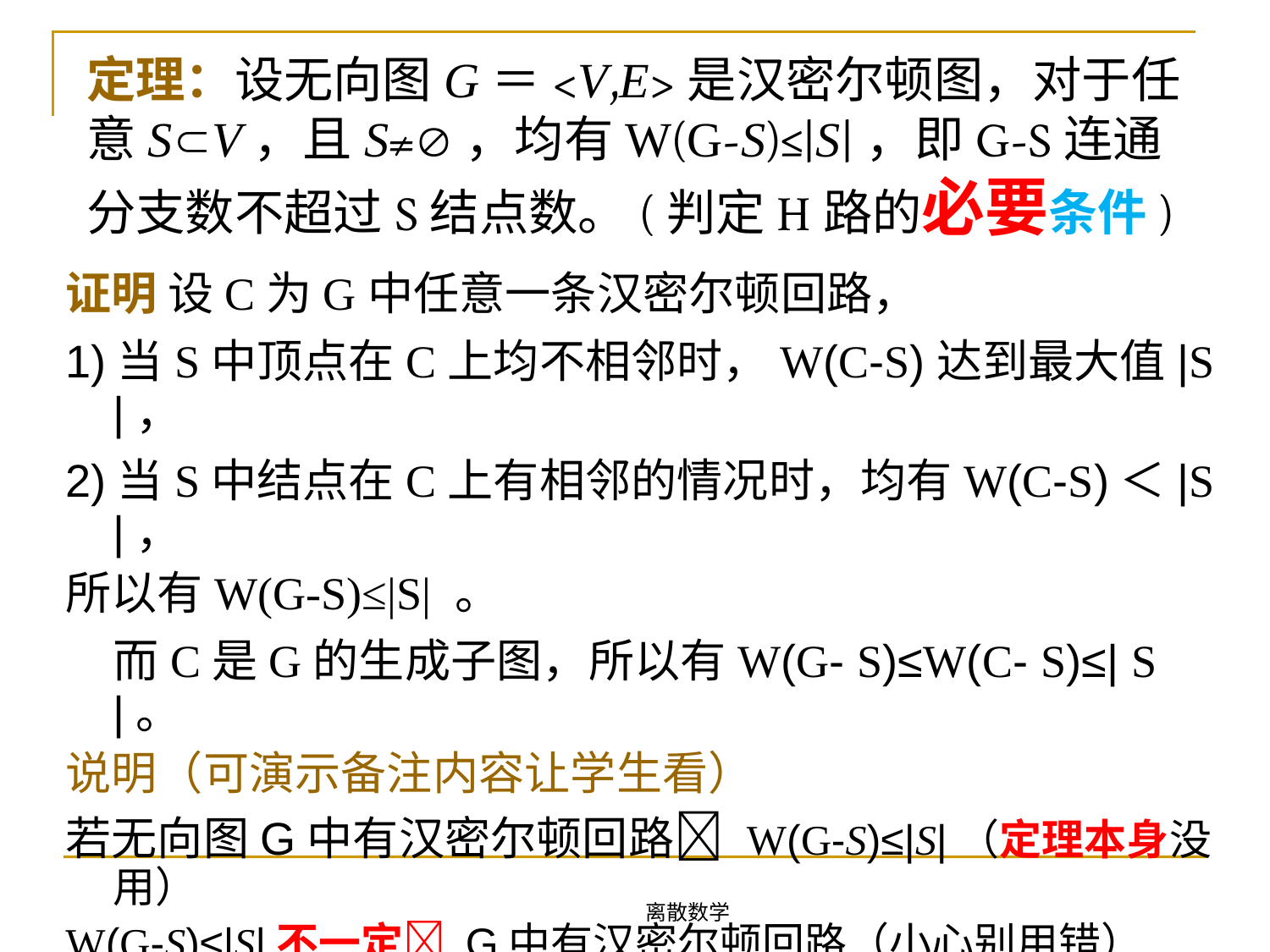

# 定理：设无向图G＝<V,E>是汉密尔顿图，对于任意S⊂V，且S≠∅，均有W(G-S)≤|S|，即G-S连通分支数不超过S结点数。(判定H路的必要条件)
证明 设C为G中任意一条汉密尔顿回路，
1)当S中顶点在C上均不相邻时，W(C-S)达到最大值|S |，
2)当S中结点在C上有相邻的情况时，均有W(C-S)＜|S |，
所以有W(G-S)≤|S| 。
	而C是G的生成子图，所以有W(G- S)≤W(C- S)≤| S |。
说明（可演示备注内容让学生看）
若无向图G中有汉密尔顿回路⇒ W(G-S)≤|S|（定理本身没用）
W(G-S)≤|S|不一定⇒ G中有汉密尔顿回路（小心别用错）
W(G-S)>|S| ⇒ G中一定不存在汉密尔顿回路（最常用）

离散数学
4